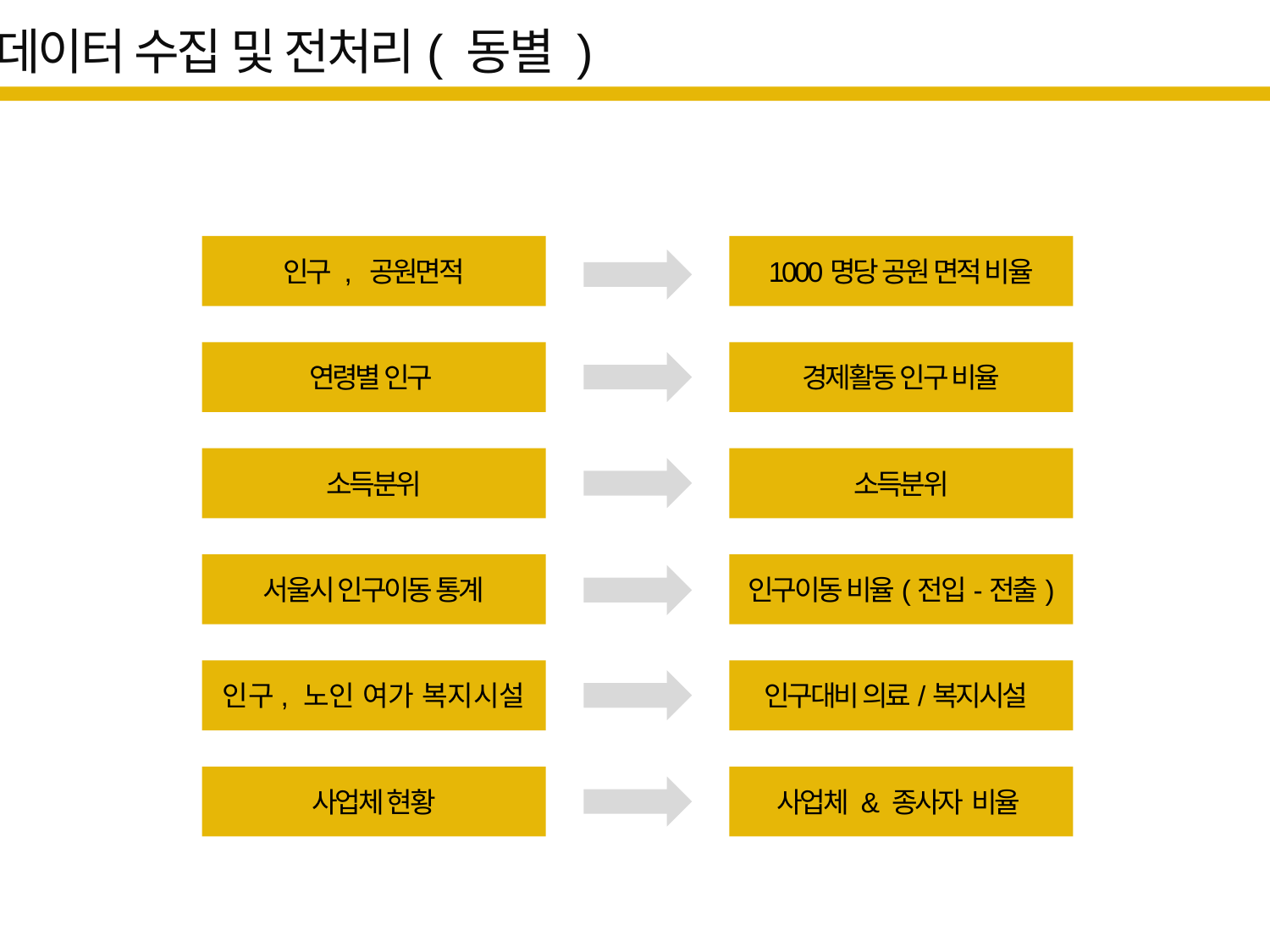

데이터 수집 및 전처리( 동별 )
인구 ,  공원면적
1000명당 공원 면적 비율

연령별 인구
경제활동 인구 비율

소득분위
소득분위

서울시 인구이동 통계
인구이동 비율(전입-전출)

인구, 노인 여가 복지시설
인구대비 의료/복지시설

사업체 현황
사업체 & 종사자  비율